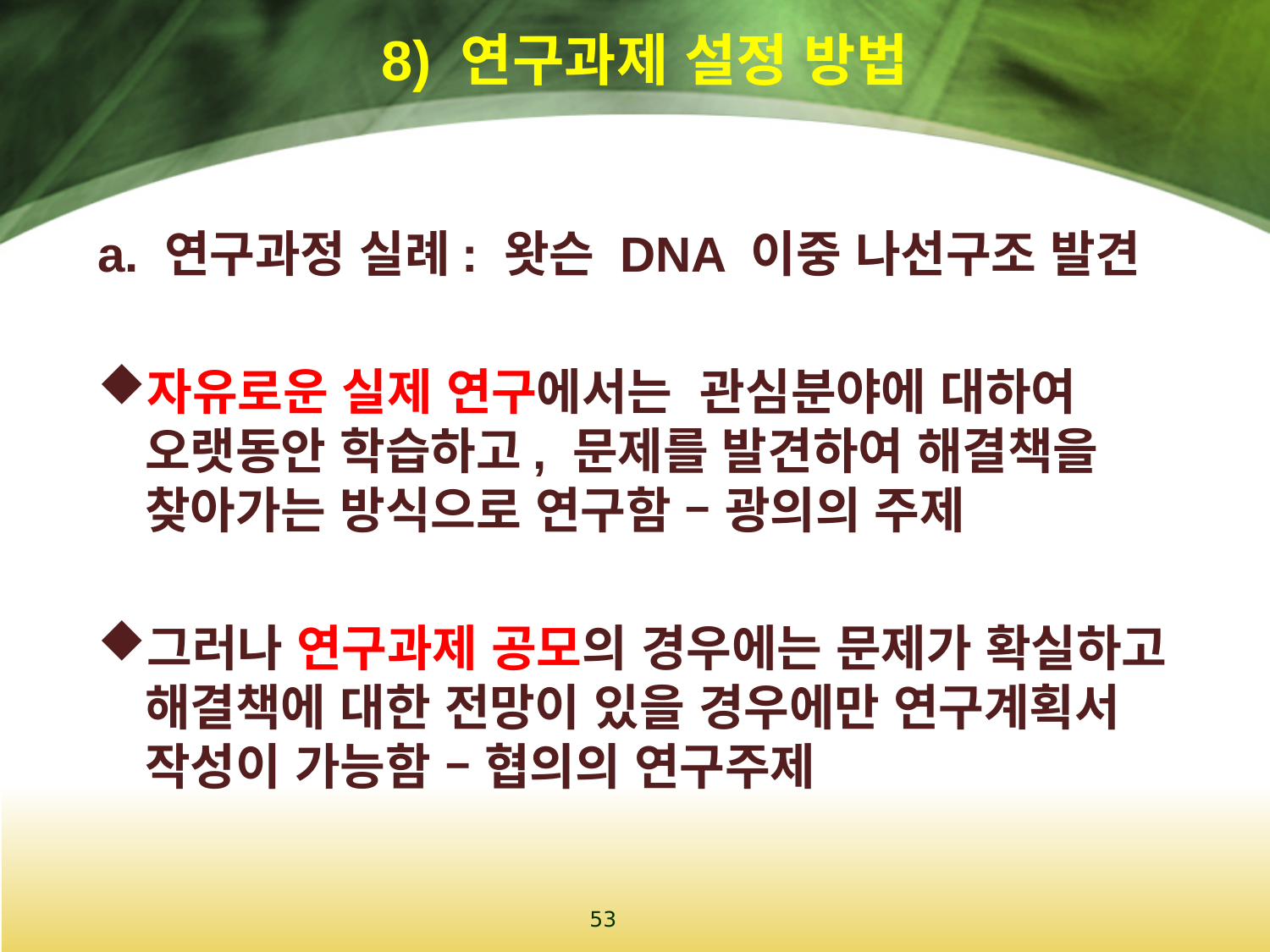

# 8) 연구과제 설정 방법
a. 연구과정 실례: 왓슨 DNA 이중 나선구조 발견

자유로운 실제 연구에서는  관심분야에 대하여 오랫동안 학습하고, 문제를 발견하여 해결책을 찾아가는 방식으로 연구함 – 광의의 주제

그러나 연구과제 공모의 경우에는 문제가 확실하고 해결책에 대한 전망이 있을 경우에만 연구계획서 작성이 가능함 – 협의의 연구주제
53